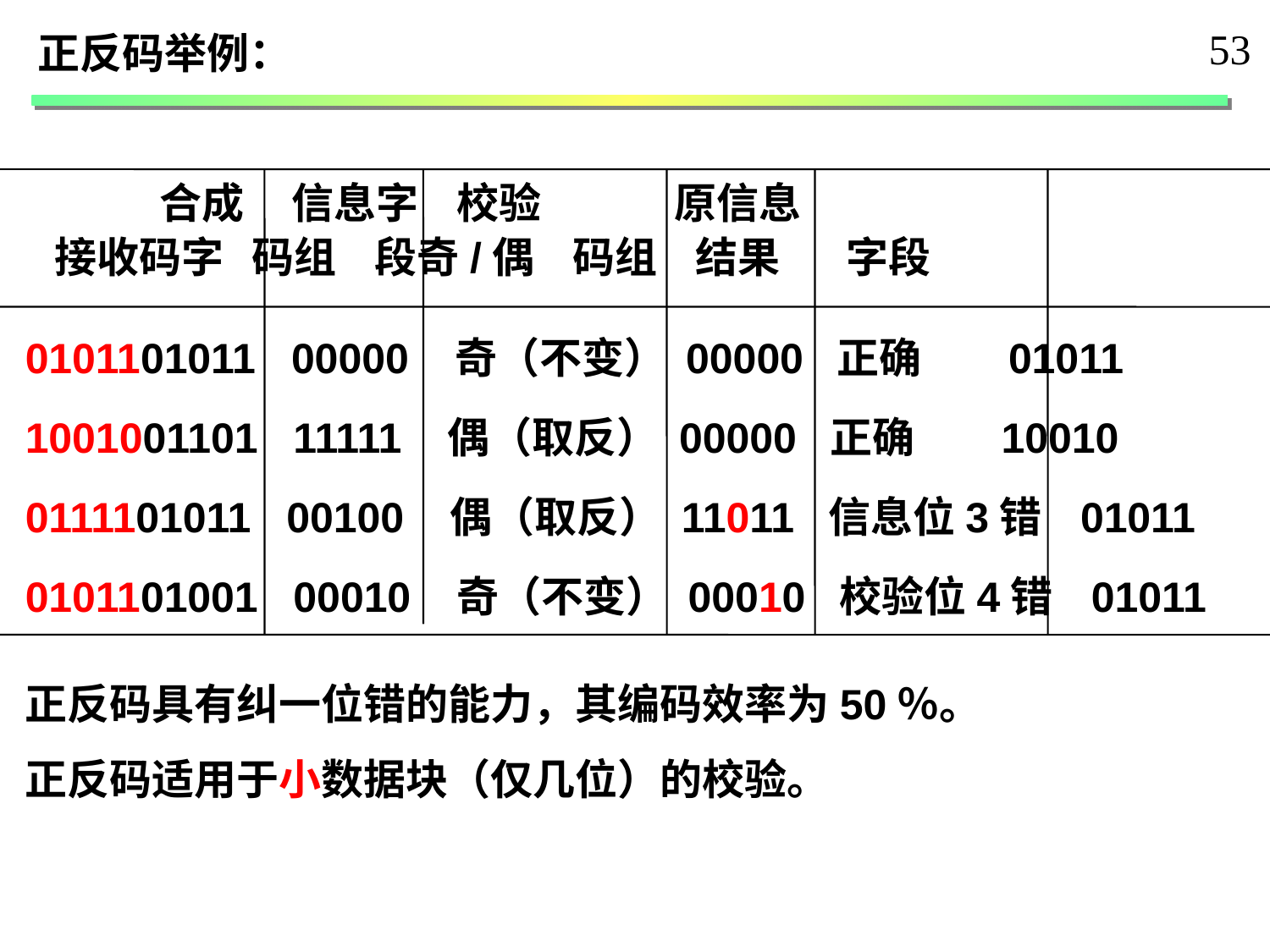

53
正反码举例：

             合成     信息字    校验              原信息
  接收码字   码组    段奇/偶    码组    结果       字段
0101101011   00000   奇（不变） 00000  正确        01011
1001001101   11111   偶（取反） 00000  正确        10010
0111101011   00100   偶（取反） 11011  信息位3错   01011
0101101001   00010   奇（不变） 00010  校验位4错   01011

正反码具有纠一位错的能力，其编码效率为50％。
正反码适用于小数据块（仅几位）的校验。